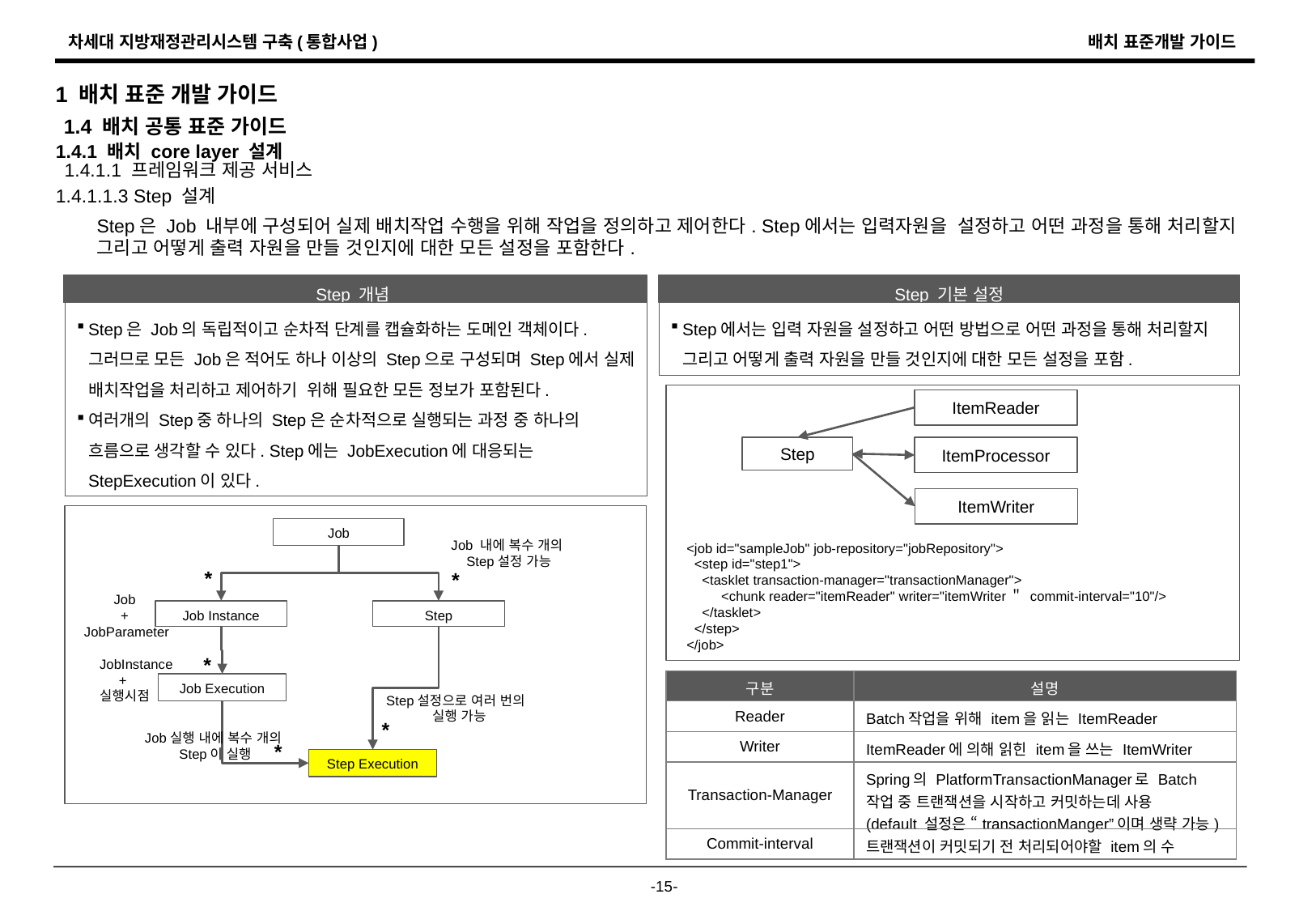

1 배치 표준 개발 가이드
1.4 배치 공통 표준 가이드
1.4.1 배치 core layer 설계
1.4.1.1 프레임워크 제공 서비스
1.4.1.1.3 Step 설계
Step은 Job 내부에 구성되어 실제 배치작업 수행을 위해 작업을 정의하고 제어한다. Step에서는 입력자원을  설정하고 어떤 과정을 통해 처리할지
그리고 어떻게 출력 자원을 만들 것인지에 대한 모든 설정을 포함한다.
Step 개념
Step 기본 설정
Step은 Job의 독립적이고 순차적 단계를 캡슐화하는 도메인 객체이다. 그러므로 모든 Job은 적어도 하나 이상의 Step으로 구성되며 Step에서 실제 배치작업을 처리하고 제어하기  위해 필요한 모든 정보가 포함된다.
여러개의 Step중 하나의 Step은 순차적으로 실행되는 과정 중 하나의 흐름으로 생각할 수 있다. Step에는 JobExecution에 대응되는 StepExecution이 있다.
Step에서는 입력 자원을 설정하고 어떤 방법으로 어떤 과정을 통해 처리할지 그리고 어떻게 출력 자원을 만들 것인지에 대한 모든 설정을 포함.

ItemReader
Step
ItemProcessor
ItemWriter

Job
Job 내에 복수 개의
Step설정 가능
<job id="sampleJob" job-repository="jobRepository">
  <step id="step1">
    <tasklet transaction-manager="transactionManager">
         <chunk reader="itemReader" writer="itemWriter＂ commit-interval="10"/>
    </tasklet>
  </step>
</job>
*
*
Job
+
JobParameter
Job Instance
Step
*
JobInstance
     +
실행시점
| 구분 | 설명 |
| --- | --- |
| Reader | Batch작업을 위해 item을 읽는 ItemReader |
| Writer | ItemReader에 의해 읽힌 item을 쓰는 ItemWriter |
| Transaction-Manager | Spring의 PlatformTransactionManager로 Batch작업 중 트랜잭션을 시작하고 커밋하는데 사용 (default 설정은 “transactionManger”이며 생략 가능) |
| Commit-interval | 트랜잭션이 커밋되기 전 처리되어야할 item의 수 |
Job Execution
Step설정으로 여러 번의
 실행 가능
*
Job실행 내에 복수 개의
Step이 실행
*
Step Execution